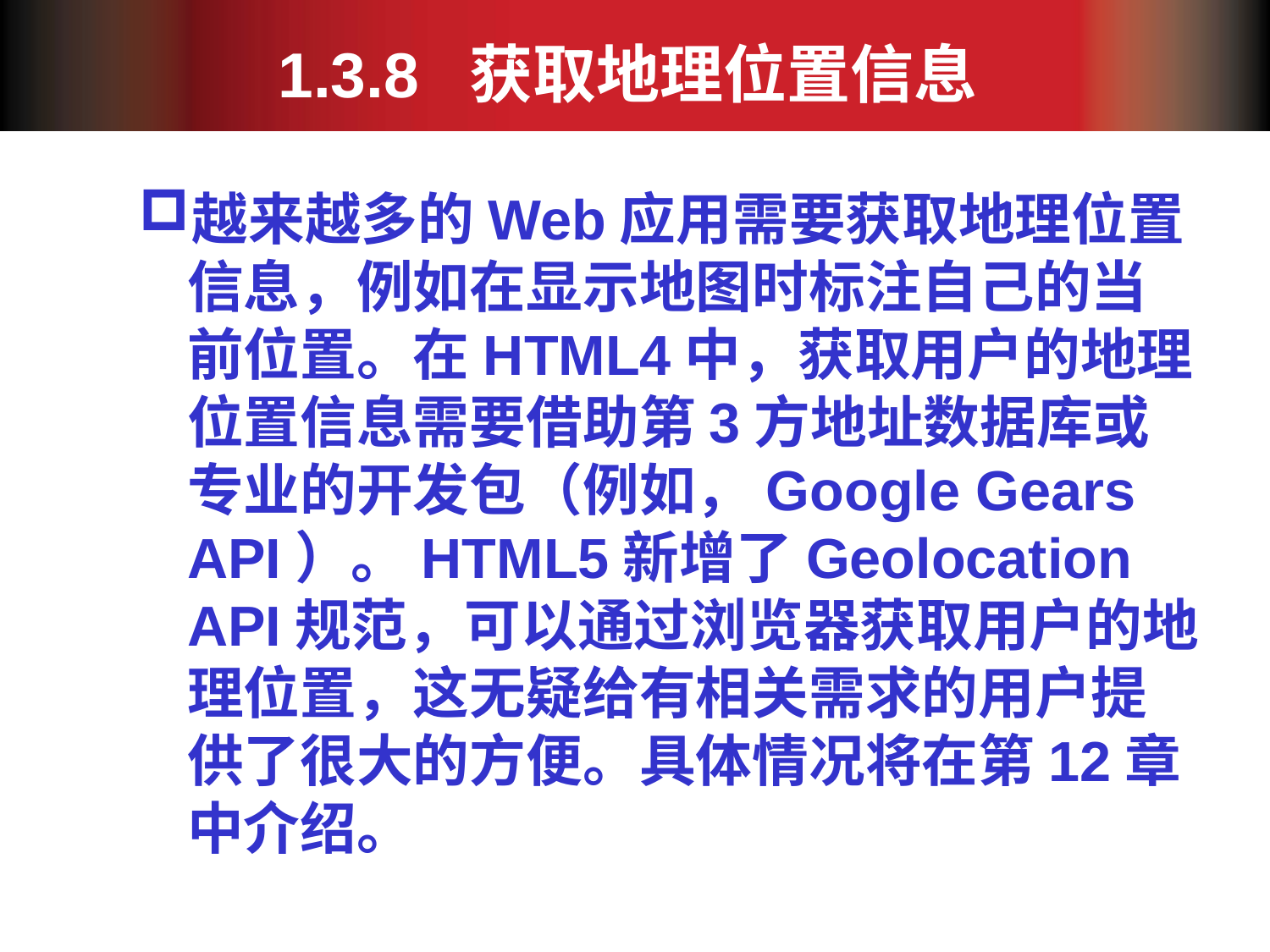

# 1.3.8  获取地理位置信息
越来越多的Web应用需要获取地理位置信息，例如在显示地图时标注自己的当前位置。在HTML4中，获取用户的地理位置信息需要借助第3方地址数据库或专业的开发包（例如，Google Gears API）。HTML5新增了Geolocation API规范，可以通过浏览器获取用户的地理位置，这无疑给有相关需求的用户提供了很大的方便。具体情况将在第12章中介绍。